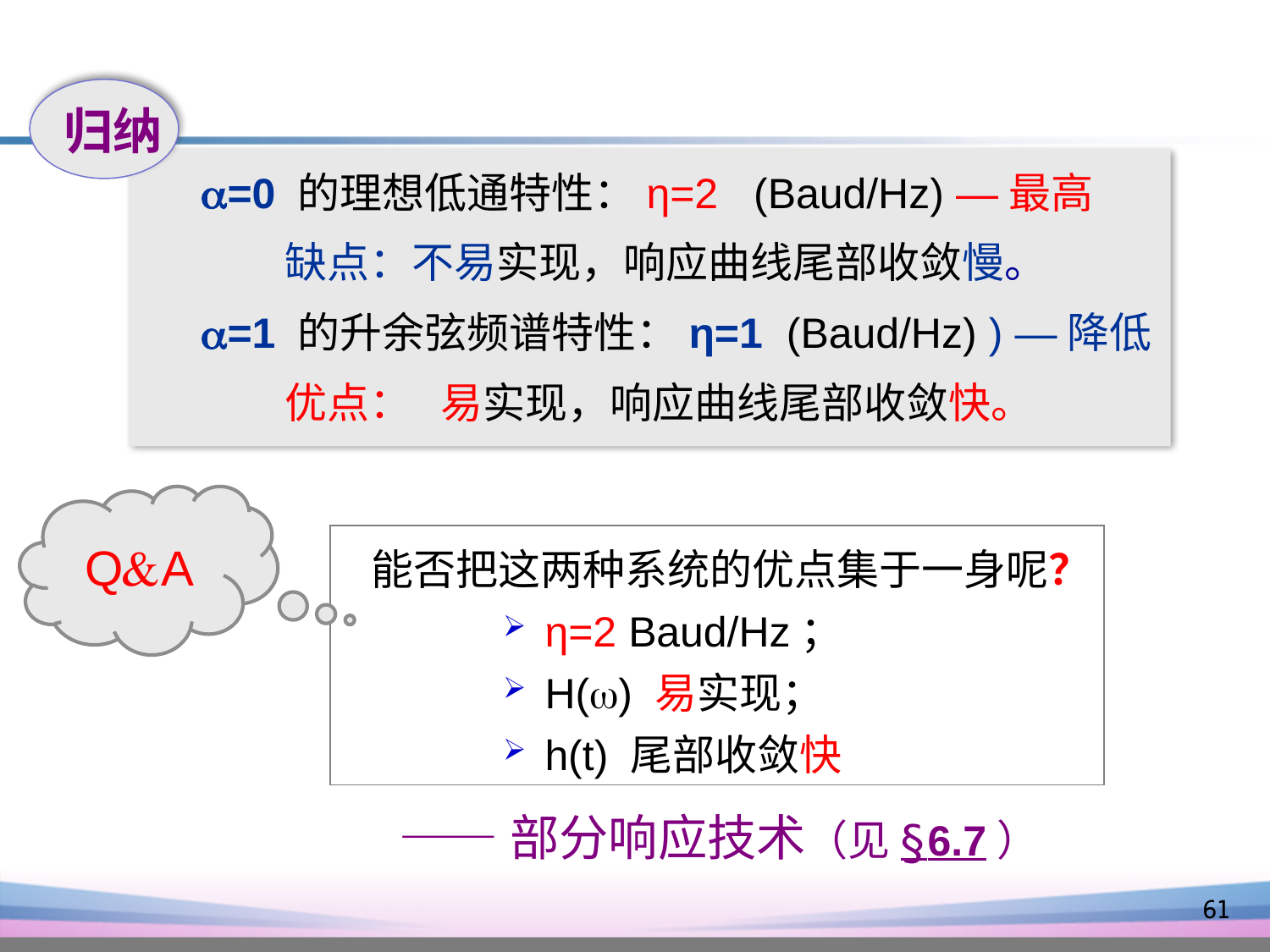

归纳

     α=0 的理想低通特性：η=2   (Baud/Hz) —最高
              缺点：不易实现，响应曲线尾部收敛慢。
     α=1 的升余弦频谱特性：η=1  (Baud/Hz) ) —降低
              优点：   易实现，响应曲线尾部收敛快。
Q&A
  能否把这两种系统的优点集于一身呢？
 η=2 Baud/Hz；
 H(ω) 易实现；
 h(t) 尾部收敛快
——部分响应技术（见§6.7）
61